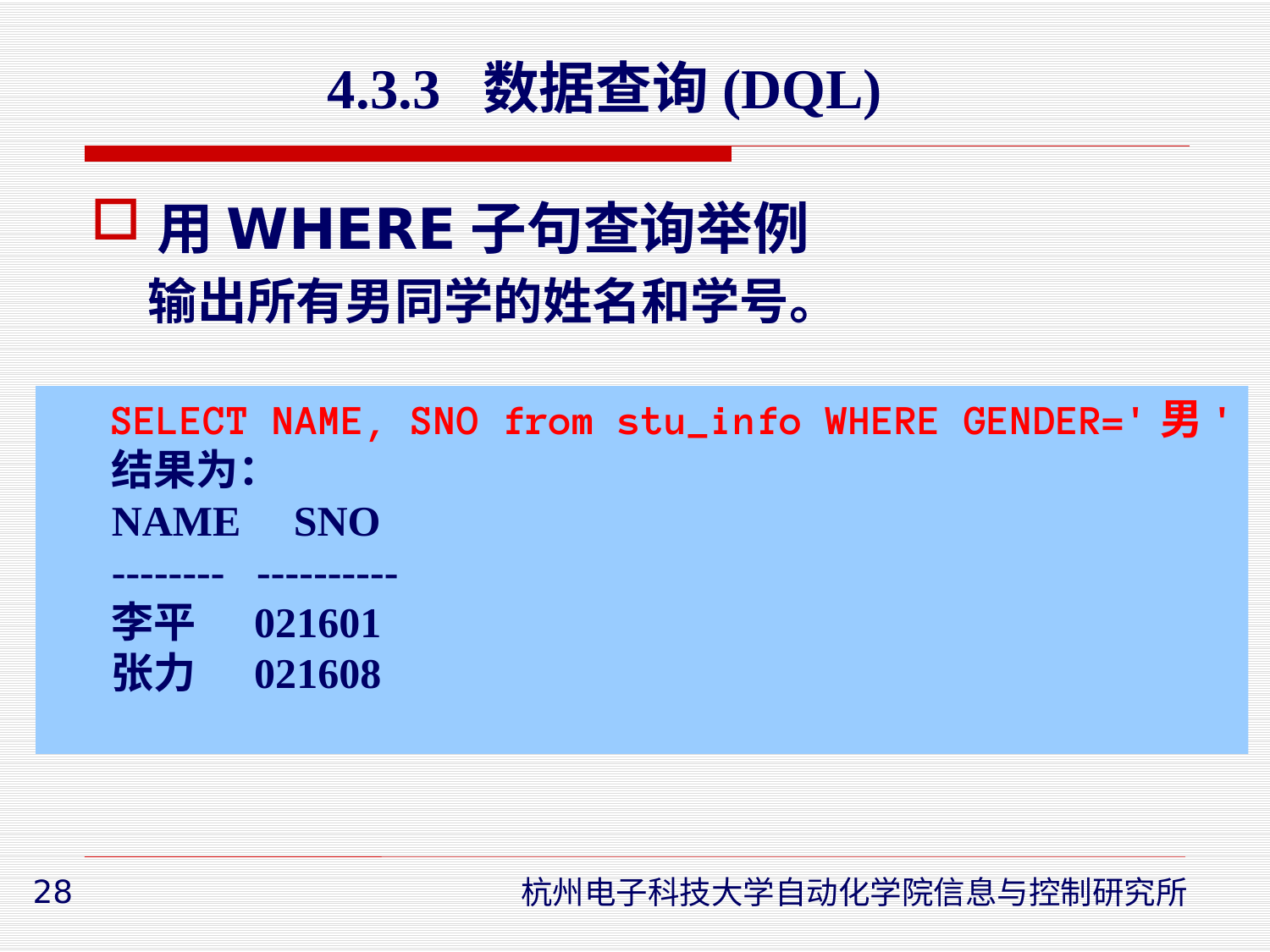

4.3.3  数据查询(DQL)
用WHERE子句查询举例
    输出所有男同学的姓名和学号。
SELECT NAME, SNO from stu_info WHERE GENDER='男'
结果为：
NAME     SNO
--------   ----------
李平     021601
张力     021608